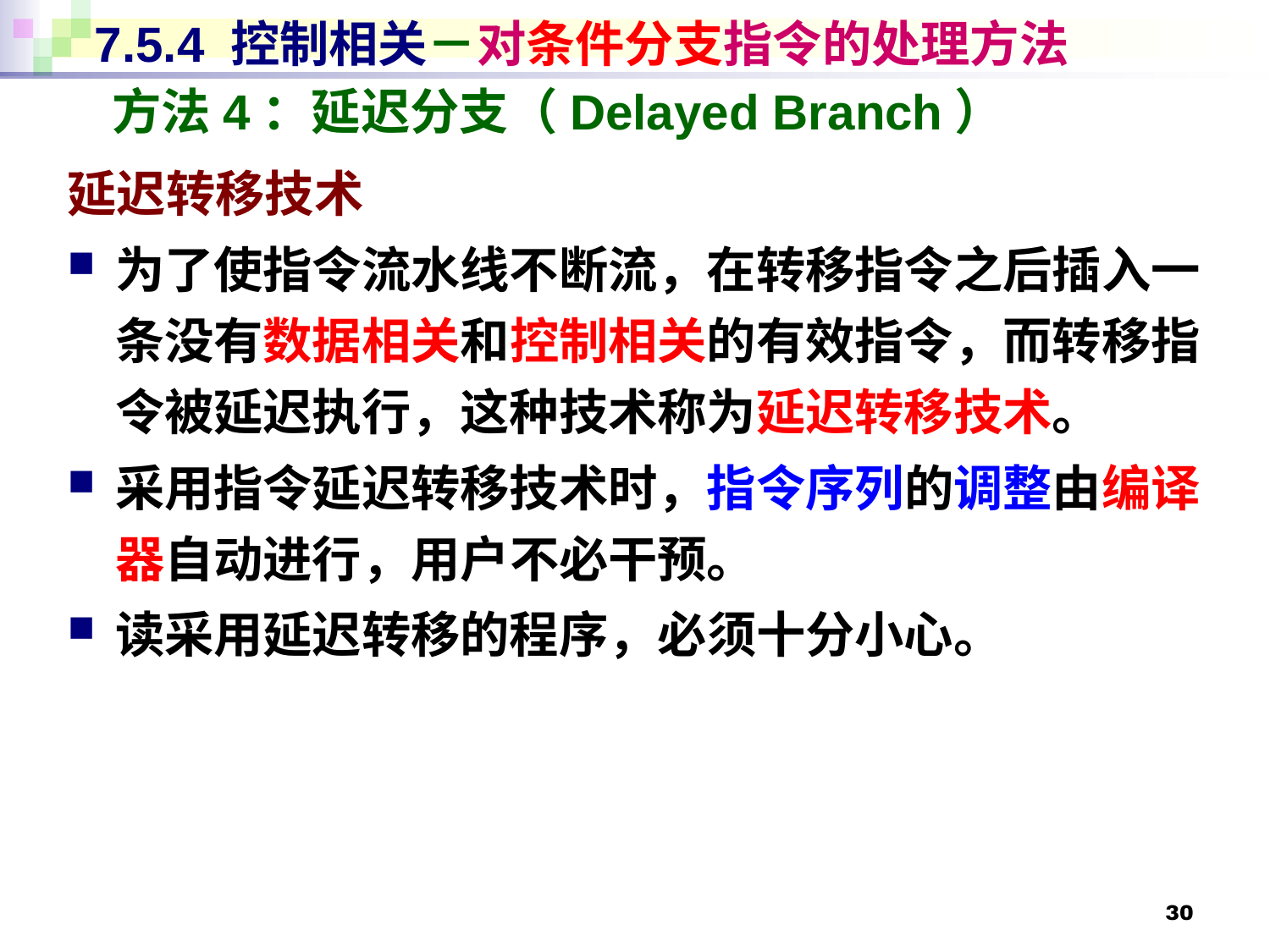

# 7.5.4 控制相关－对条件分支指令的处理方法
方法4：延迟分支（Delayed Branch）
延迟转移技术
为了使指令流水线不断流，在转移指令之后插入一条没有数据相关和控制相关的有效指令，而转移指令被延迟执行，这种技术称为延迟转移技术。
采用指令延迟转移技术时，指令序列的调整由编译器自动进行，用户不必干预。
读采用延迟转移的程序，必须十分小心。
30